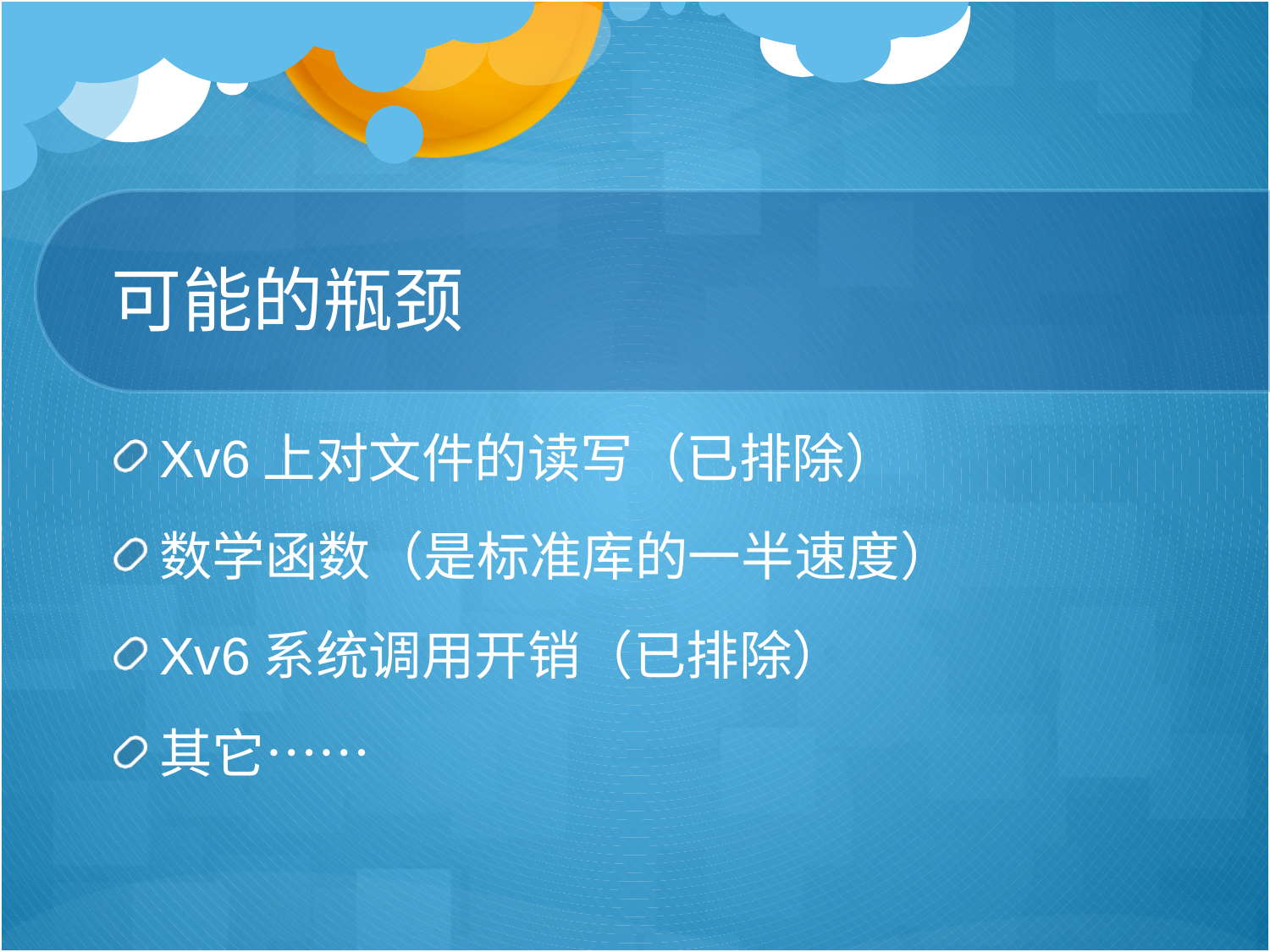

# 可能的瓶颈
Xv6上对文件的读写（已排除）
数学函数（是标准库的一半速度）
Xv6系统调用开销（已排除）
其它……